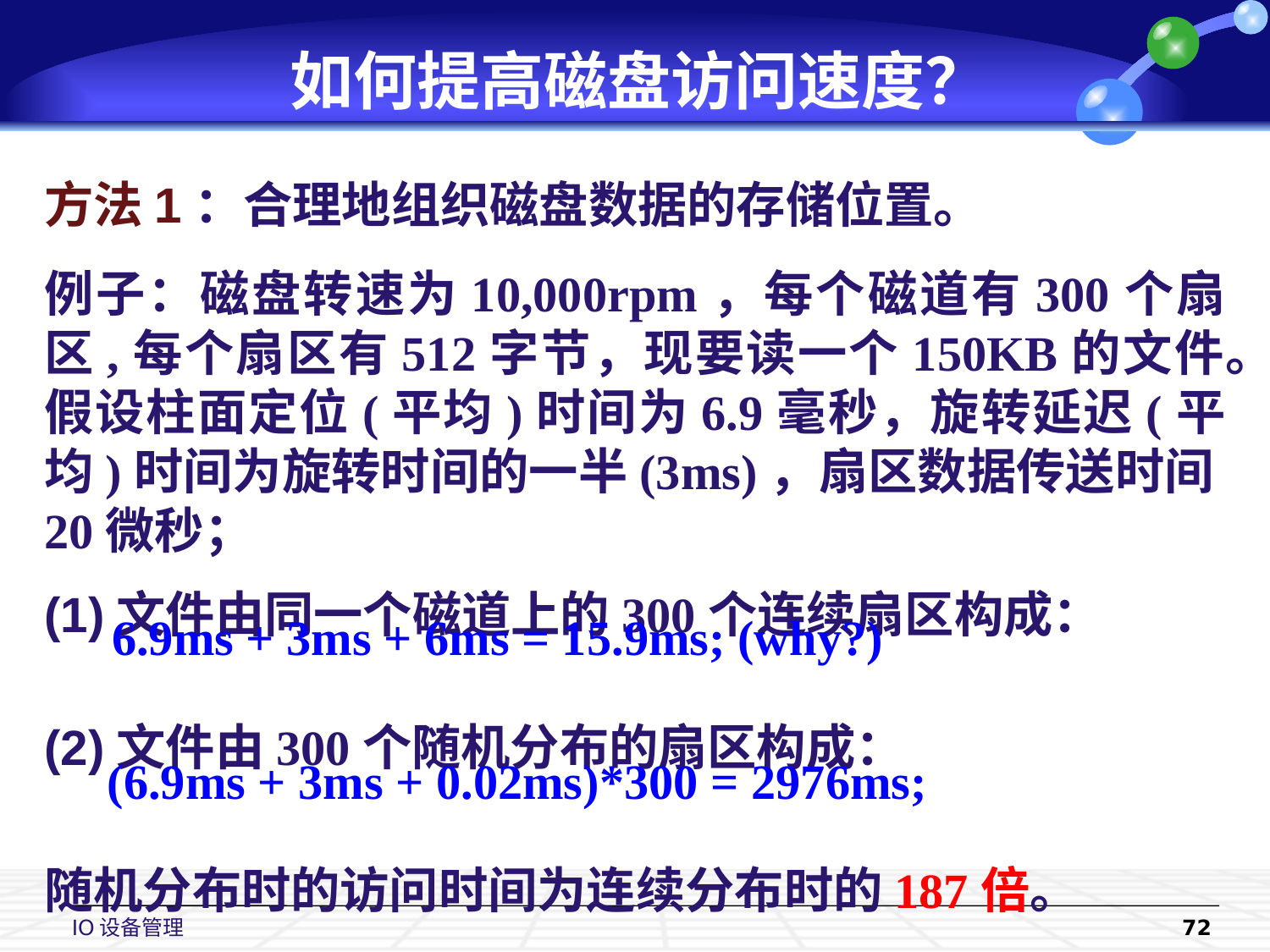

如何提高磁盘访问速度？
方法1：合理地组织磁盘数据的存储位置。
例子：磁盘转速为10,000rpm，每个磁道有300个扇区,每个扇区有512字节，现要读一个150KB的文件。假设柱面定位(平均)时间为6.9毫秒，旋转延迟(平均)时间为旋转时间的一半(3ms)，扇区数据传送时间20微秒；
(1)文件由同一个磁道上的300个连续扇区构成：

(2)文件由300个随机分布的扇区构成：

随机分布时的访问时间为连续分布时的187倍。
6.9ms + 3ms + 6ms = 15.9ms; (why?)
(6.9ms + 3ms + 0.02ms)*300 = 2976ms;
IO设备管理
72